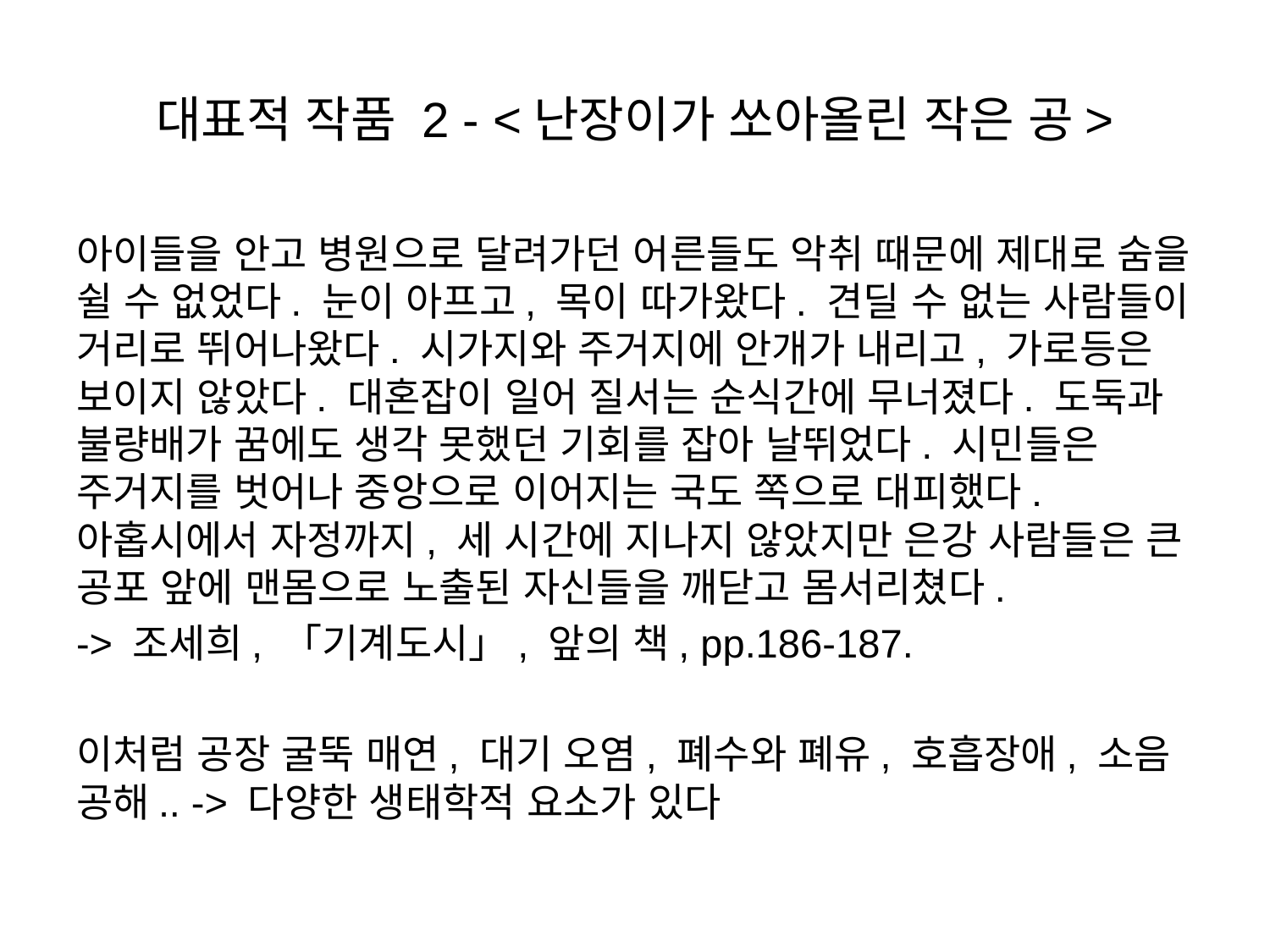

# 대표적 작품 2 - <난장이가 쏘아올린 작은 공>
아이들을 안고 병원으로 달려가던 어른들도 악취 때문에 제대로 숨을 쉴 수 없었다. 눈이 아프고, 목이 따가왔다. 견딜 수 없는 사람들이 거리로 뛰어나왔다. 시가지와 주거지에 안개가 내리고, 가로등은 보이지 않았다. 대혼잡이 일어 질서는 순식간에 무너졌다. 도둑과 불량배가 꿈에도 생각 못했던 기회를 잡아 날뛰었다. 시민들은 주거지를 벗어나 중앙으로 이어지는 국도 쪽으로 대피했다. 아홉시에서 자정까지, 세 시간에 지나지 않았지만 은강 사람들은 큰 공포 앞에 맨몸으로 노출된 자신들을 깨닫고 몸서리쳤다.
-> 조세희, 「기계도시」, 앞의 책, pp.186-187.

이처럼 공장 굴뚝 매연, 대기 오염, 폐수와 폐유, 호흡장애, 소음 공해.. -> 다양한 생태학적 요소가 있다